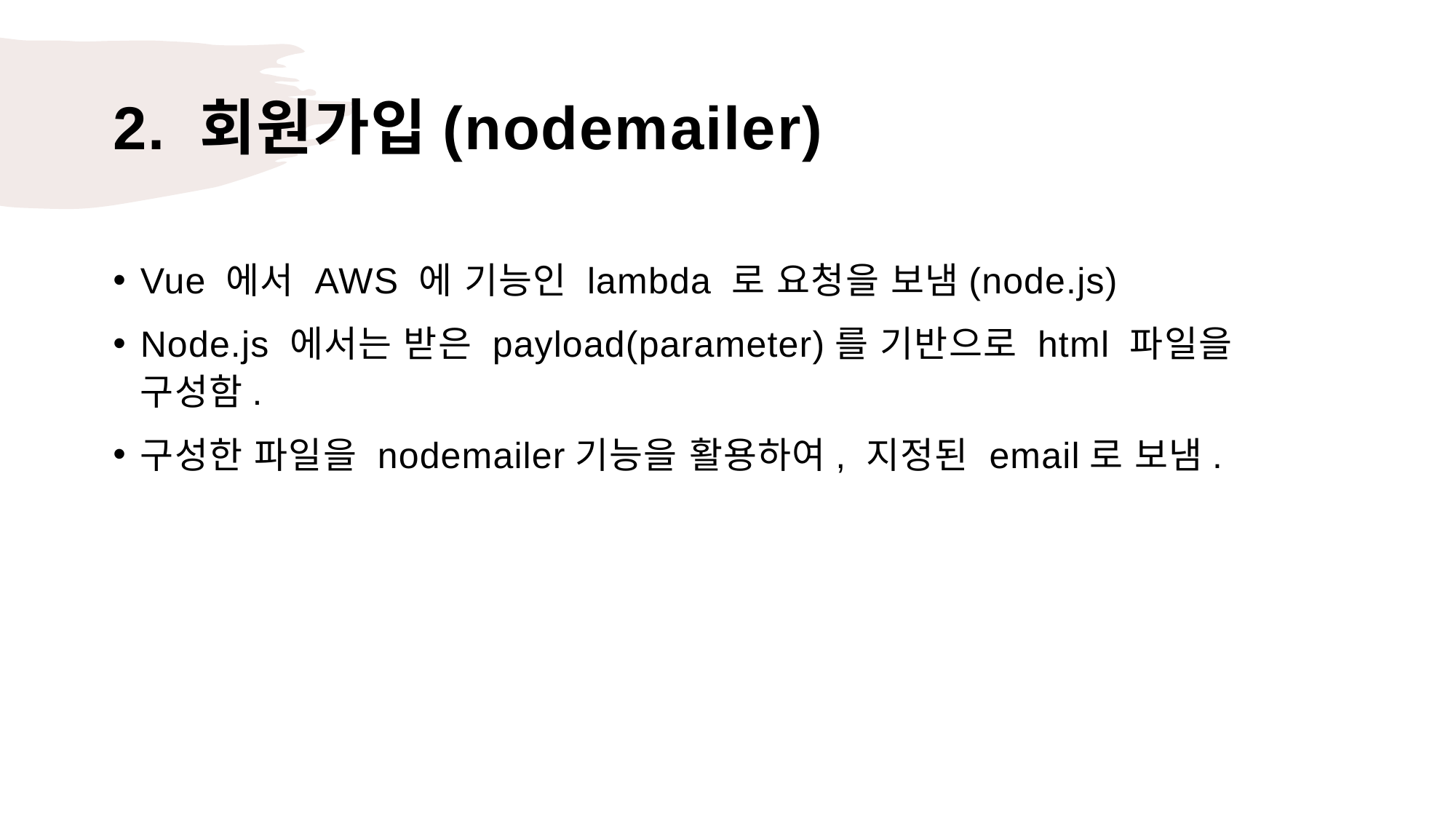

# 2. 회원가입(nodemailer)
Vue 에서 AWS 에 기능인 lambda 로 요청을 보냄(node.js)
Node.js 에서는 받은 payload(parameter)를 기반으로 html 파일을 구성함.
구성한 파일을 nodemailer기능을 활용하여, 지정된 email로 보냄.